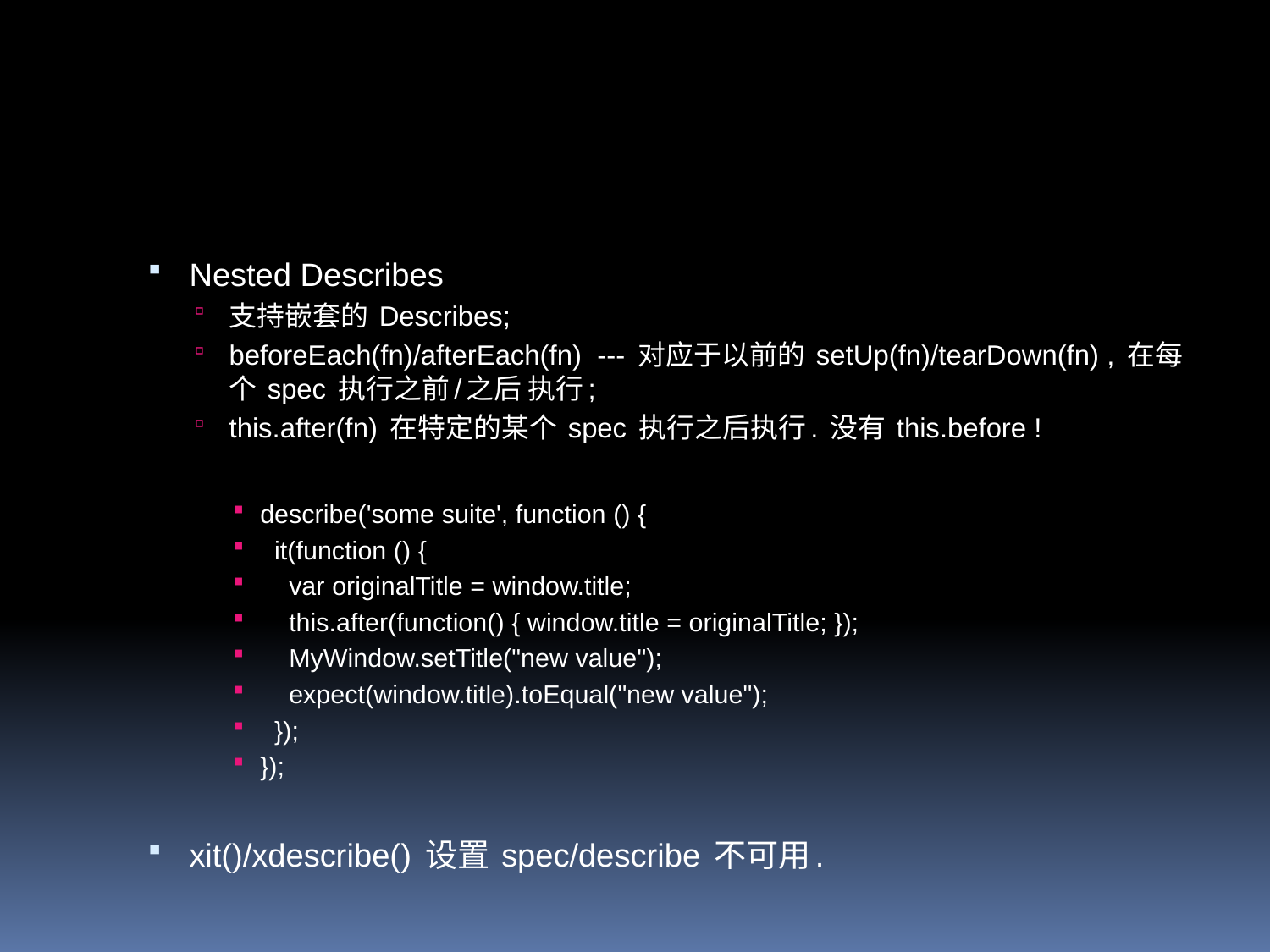

#
Nested Describes
支持嵌套的 Describes;
beforeEach(fn)/afterEach(fn)  --- 对应于以前的 setUp(fn)/tearDown(fn) , 在每个 spec 执行之前/之后 执行;
this.after(fn) 在特定的某个 spec 执行之后执行. 没有 this.before !

describe('some suite', function () {
  it(function () {
    var originalTitle = window.title;
    this.after(function() { window.title = originalTitle; });
    MyWindow.setTitle("new value");
    expect(window.title).toEqual("new value");
  });
});

xit()/xdescribe() 设置 spec/describe 不可用.